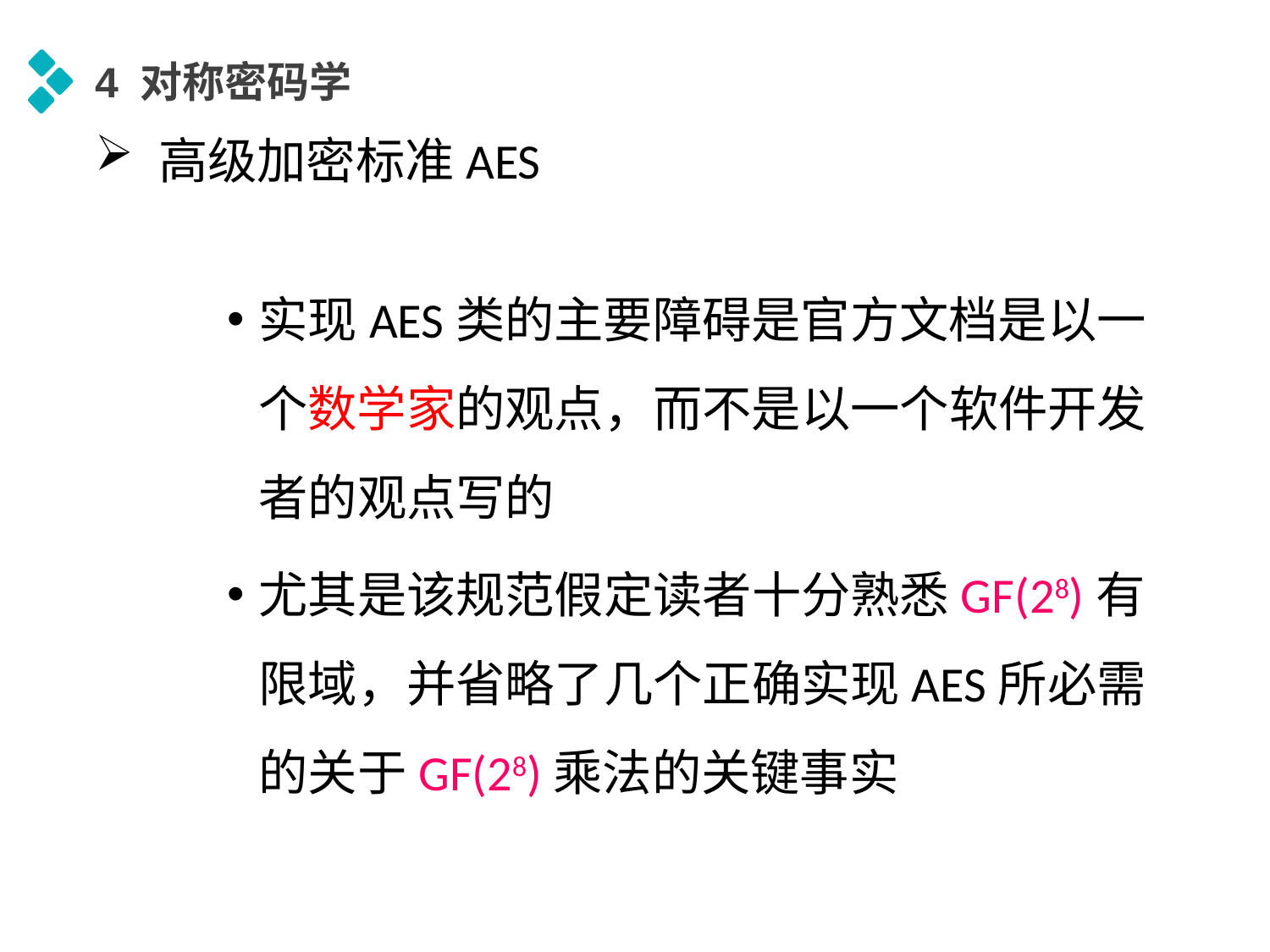

4 对称密码学

高级加密标准AES
实现AES类的主要障碍是官方文档是以一个数学家的观点，而不是以一个软件开发者的观点写的
尤其是该规范假定读者十分熟悉GF(28)有限域，并省略了几个正确实现AES所必需的关于GF(28)乘法的关键事实